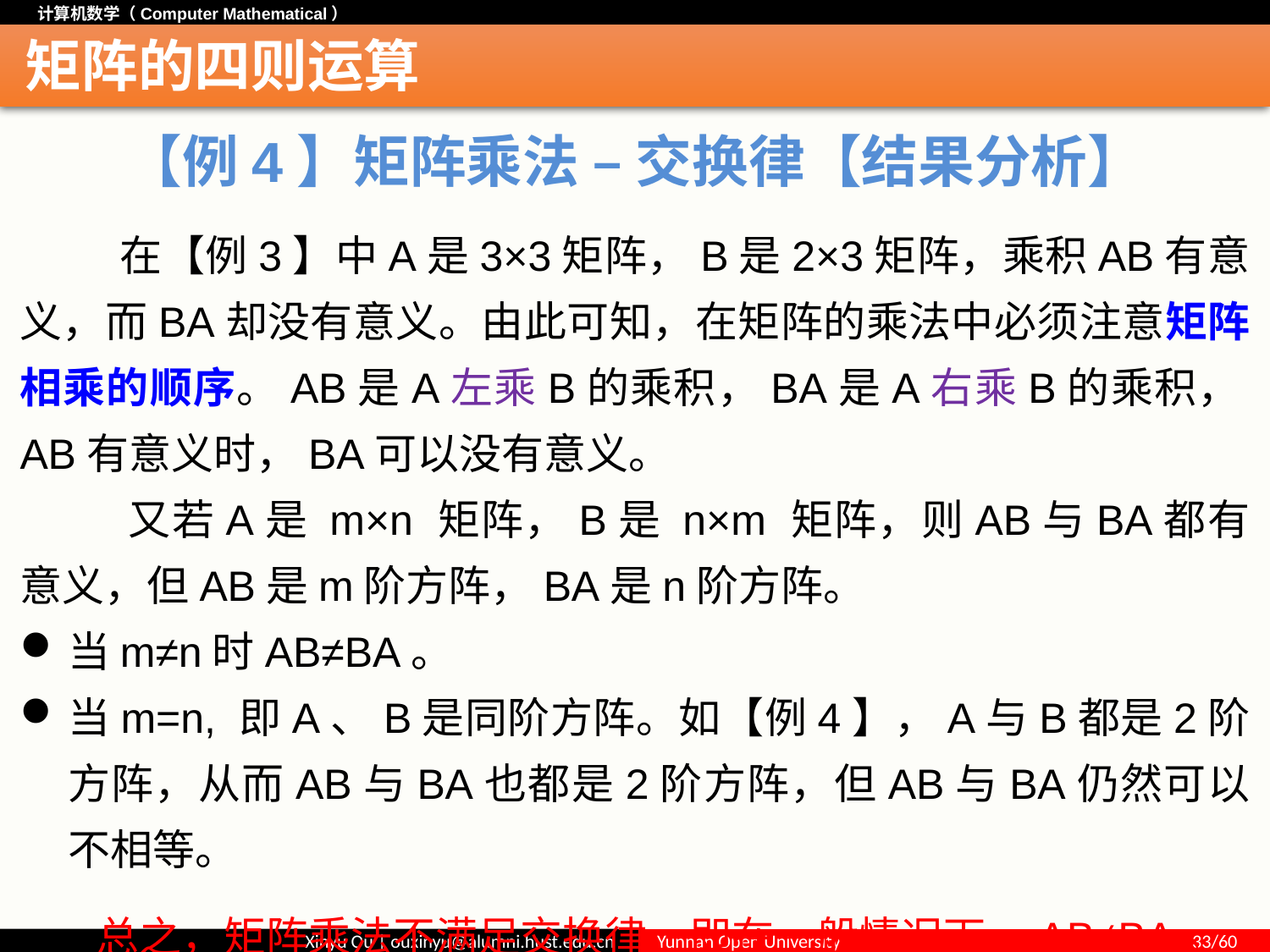

# 矩阵的四则运算
【例4】矩阵乘法 – 交换律【结果分析】
         在【例3】中A是3×3矩阵，B是2×3矩阵，乘积AB有意义，而BA却没有意义。由此可知，在矩阵的乘法中必须注意矩阵相乘的顺序。AB是A左乘B的乘积，BA是A右乘B的乘积，AB有意义时，BA可以没有意义。
         又若A是 m×n 矩阵，B是 n×m 矩阵，则AB与BA都有意义，但AB是m阶方阵，BA是n阶方阵。
当m≠n时AB≠BA。
当m=n, 即A、B是同阶方阵。如【例4】，A与B都是2阶方阵，从而AB与BA也都是2阶方阵，但AB与BA仍然可以不相等。
       总之，矩阵乘法不满足交换律，即在一般情况下，AB≠BA。